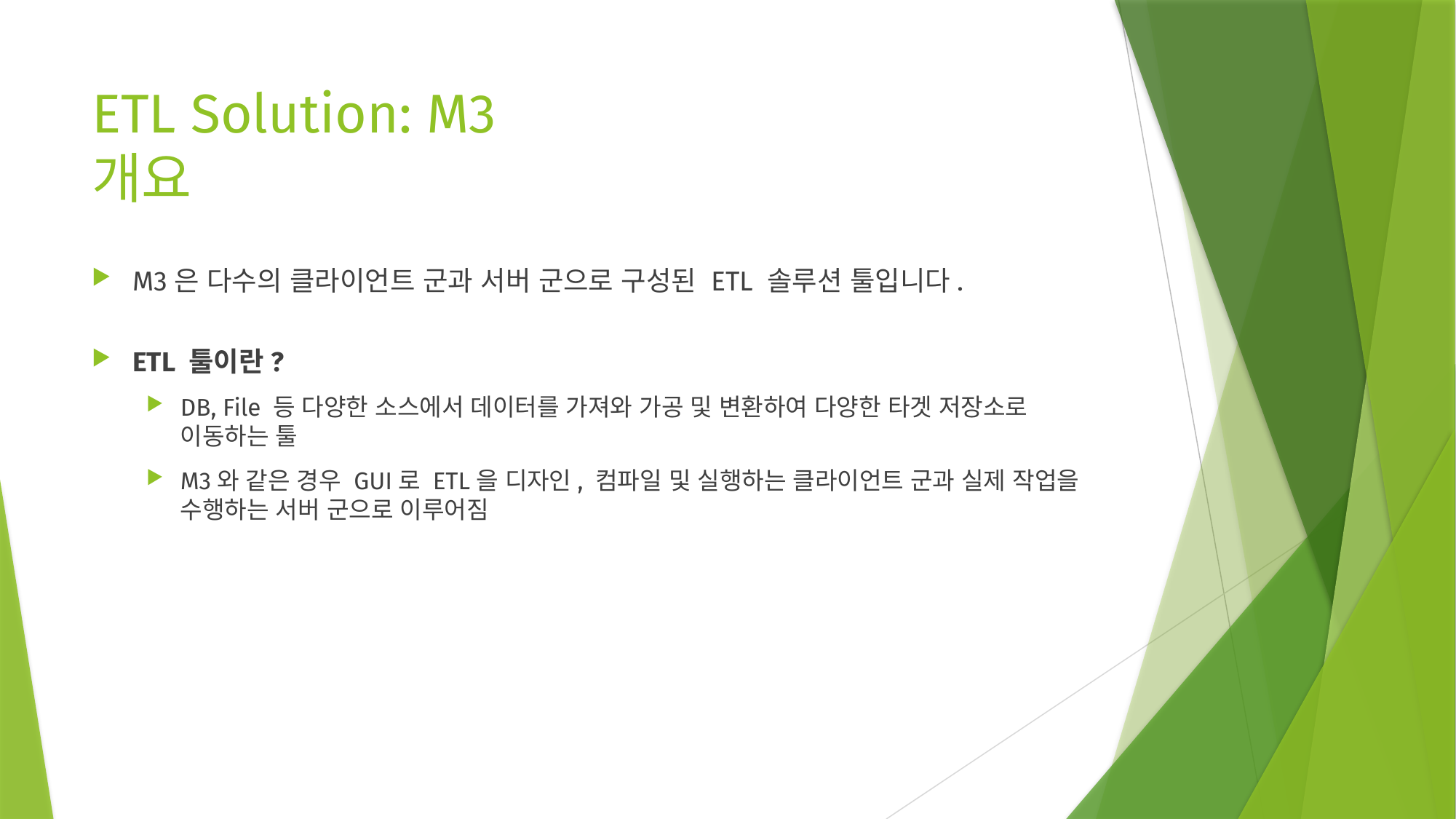

# ETL Solution: M3 개요
M3은 다수의 클라이언트 군과 서버 군으로 구성된 ETL 솔루션 툴입니다.
ETL 툴이란?
DB, File 등 다양한 소스에서 데이터를 가져와 가공 및 변환하여 다양한 타겟 저장소로 이동하는 툴
M3와 같은 경우 GUI로 ETL을 디자인, 컴파일 및 실행하는 클라이언트 군과 실제 작업을 수행하는 서버 군으로 이루어짐